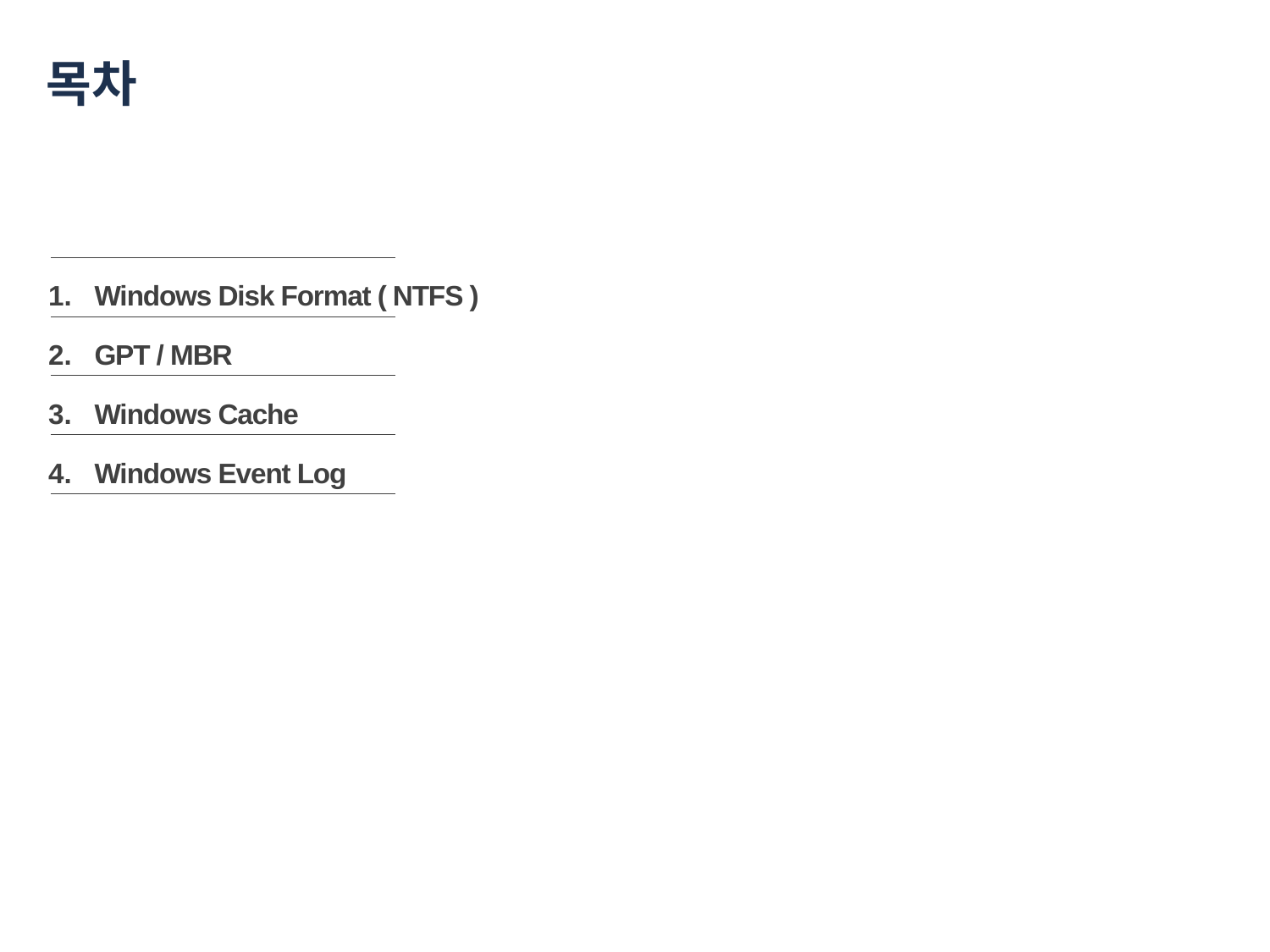

# 목차
Windows Disk Format ( NTFS )
GPT / MBR
Windows Cache
Windows Event Log